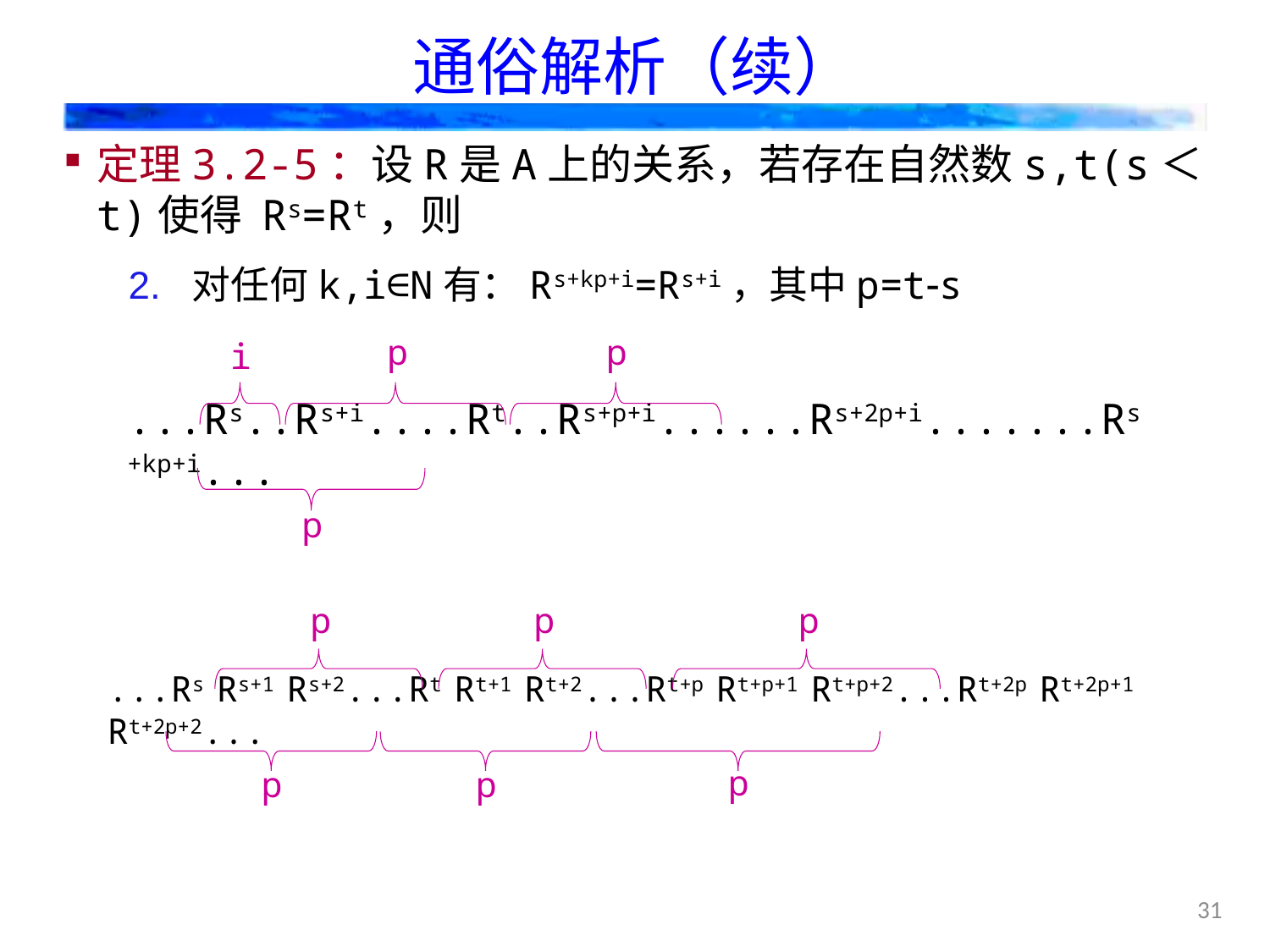

# 通俗解析（续）
定理3.2-5：设R是A上的关系，若存在自然数s,t(s＜t)使得 Rs=Rt，则
对任何k,i∈N有：Rs+kp+i=Rs+i，其中p=t−s

p

p
i

...Rs..Rs+i....Rt..Rs+p+i......Rs+2p+i.......Rs+kp+i...

p

p

p

p
...Rs Rs+1 Rs+2...Rt Rt+1 Rt+2...Rt+p Rt+p+1 Rt+p+2...Rt+2p Rt+2p+1 Rt+2p+2...

p

p

p
31